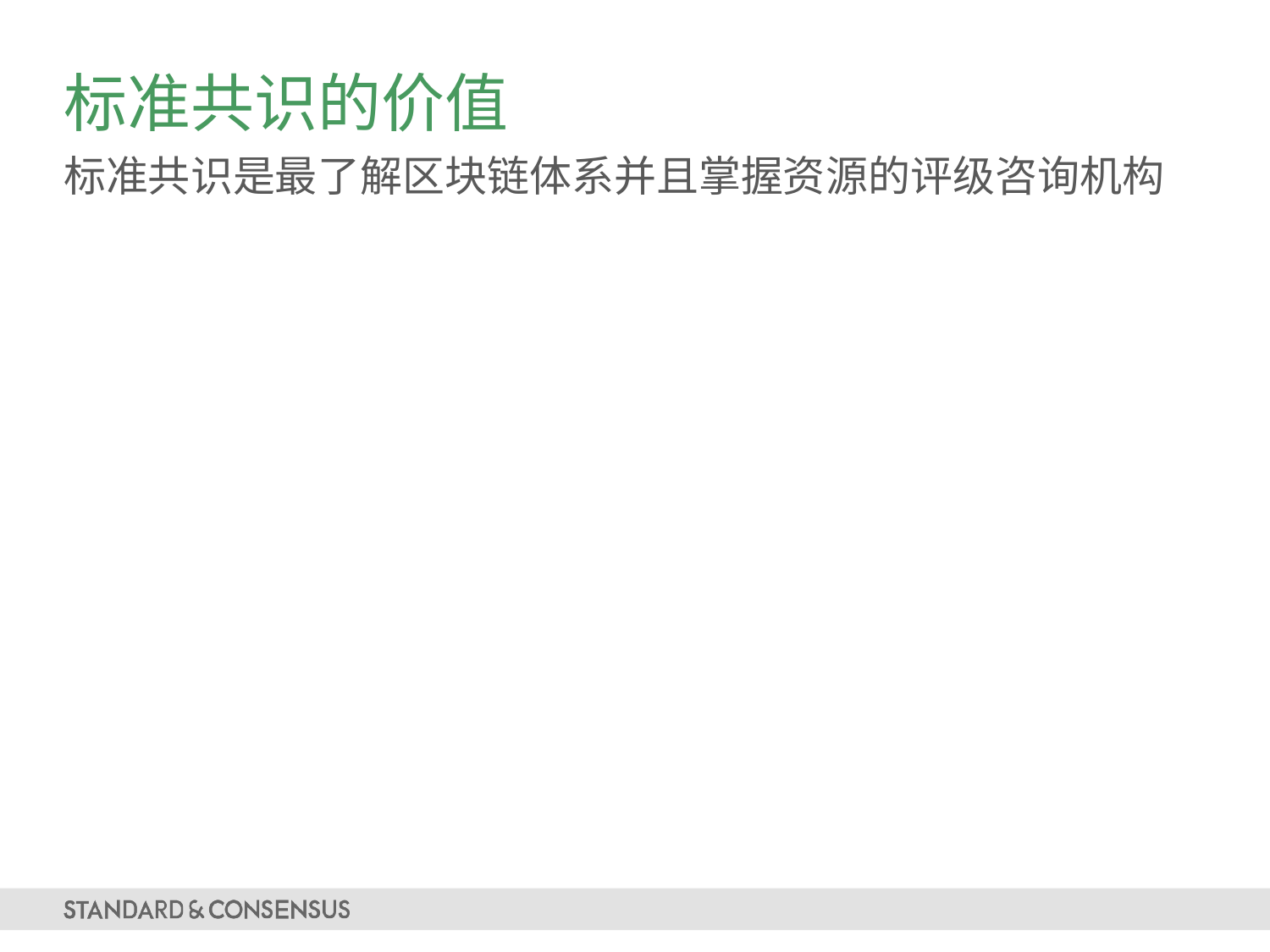

# 标准共识的价值
标准共识是最了解区块链体系并且掌握资源的评级咨询机构